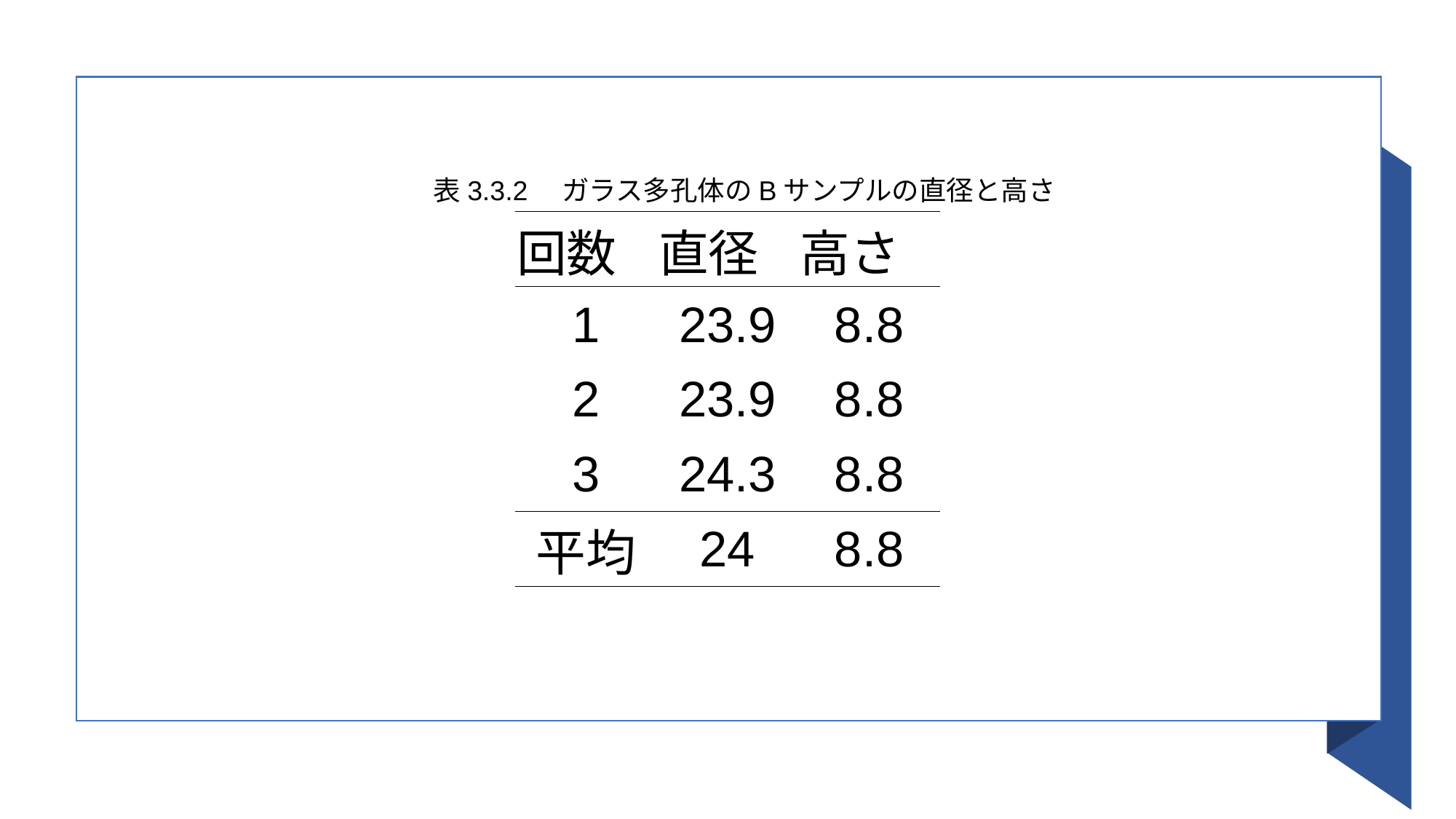

表3.3.2　ガラス多孔体のBサンプルの直径と高さ
| 回数 | 直径 | 高さ |
| --- | --- | --- |
| 1 | 23.9 | 8.8 |
| 2 | 23.9 | 8.8 |
| 3 | 24.3 | 8.8 |
| 平均 | 24 | 8.8 |